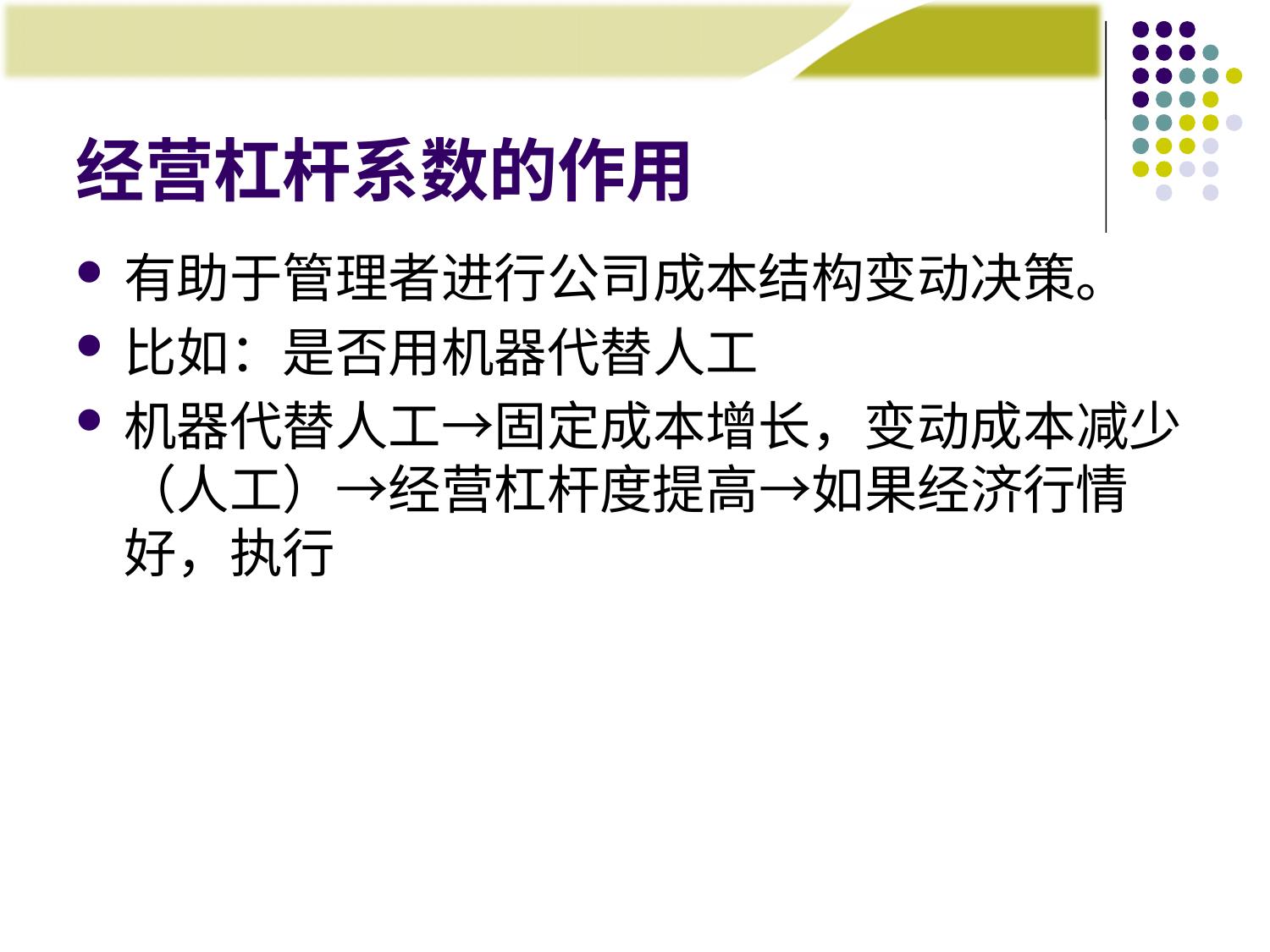

# 经营杠杆系数的作用
有助于管理者进行公司成本结构变动决策。
比如：是否用机器代替人工
机器代替人工→固定成本增长，变动成本减少（人工）→经营杠杆度提高→如果经济行情好，执行